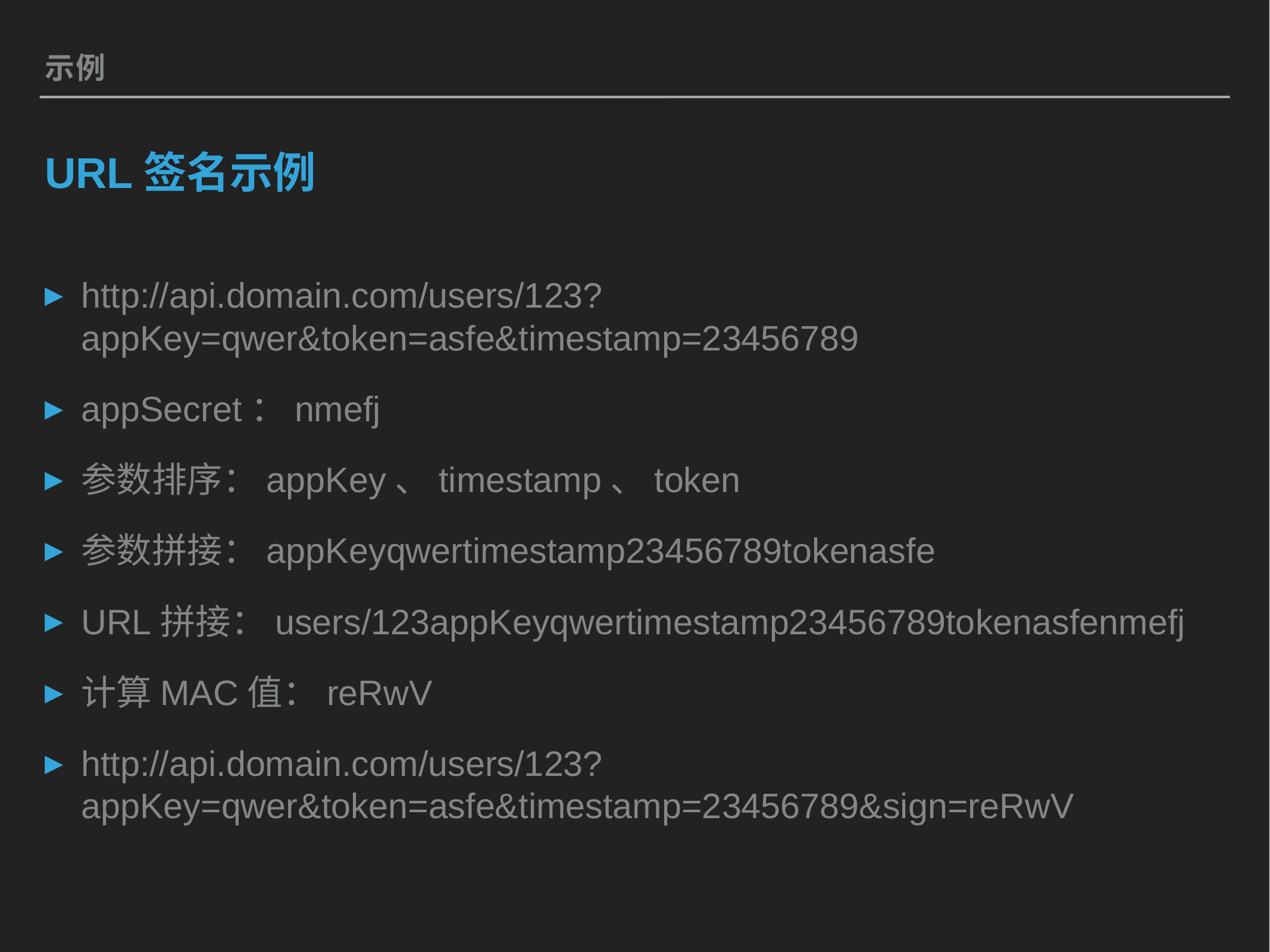

示例
# URL签名示例
http://api.domain.com/users/123?appKey=qwer&token=asfe&timestamp=23456789
appSecret：nmefj
参数排序：appKey、timestamp、token
参数拼接：appKeyqwertimestamp23456789tokenasfe
URL拼接：users/123appKeyqwertimestamp23456789tokenasfenmefj
计算MAC值：reRwV
http://api.domain.com/users/123?appKey=qwer&token=asfe&timestamp=23456789&sign=reRwV